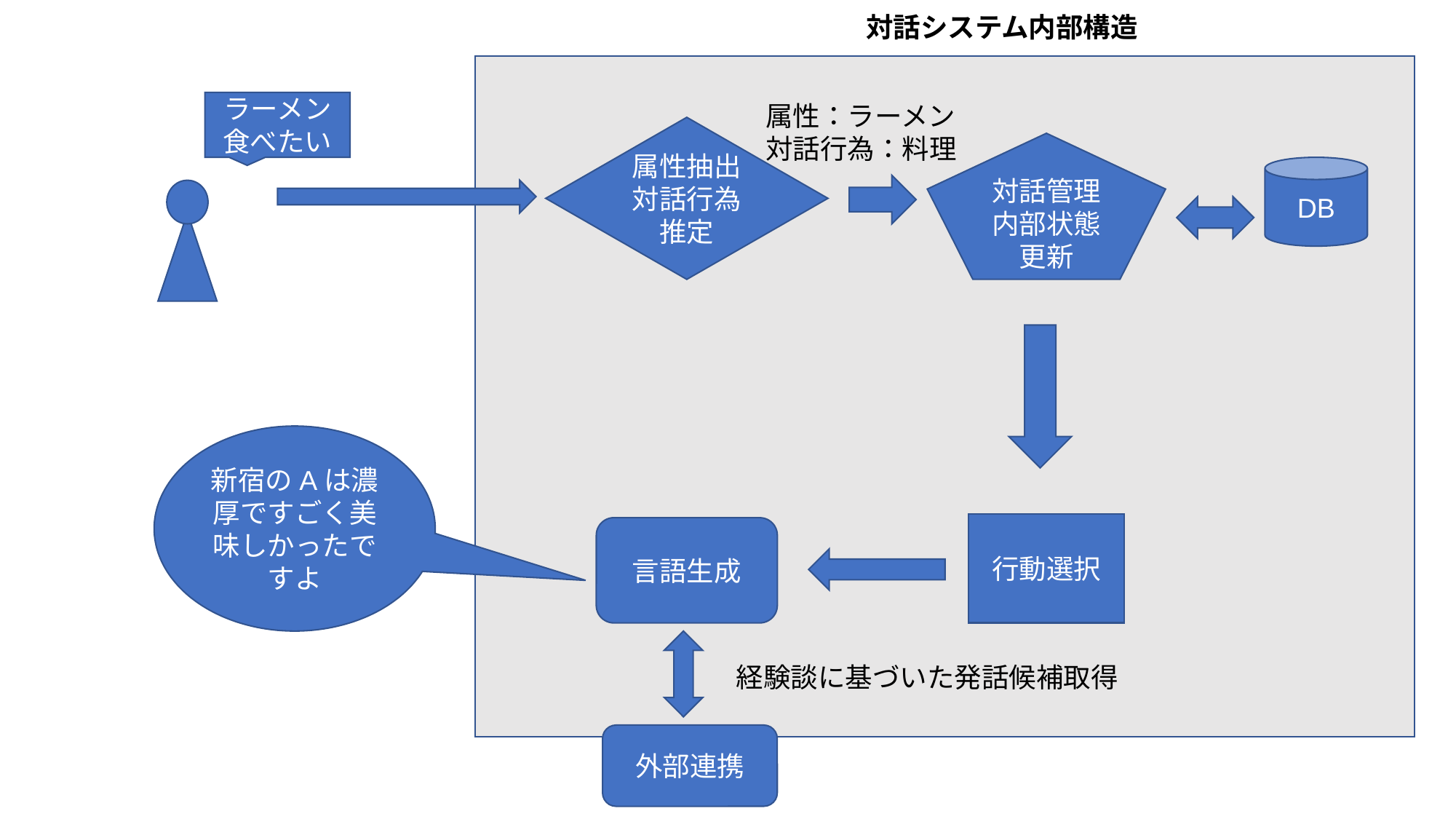

対話システム内部構造

ラーメン食べたい
属性：ラーメン
対話行為：料理
属性抽出
対話行為推定
対話管理
内部状態更新
DB

新宿のAは濃厚ですごく美味しかったですよ
行動選択
言語生成

経験談に基づいた発話候補取得
外部連携